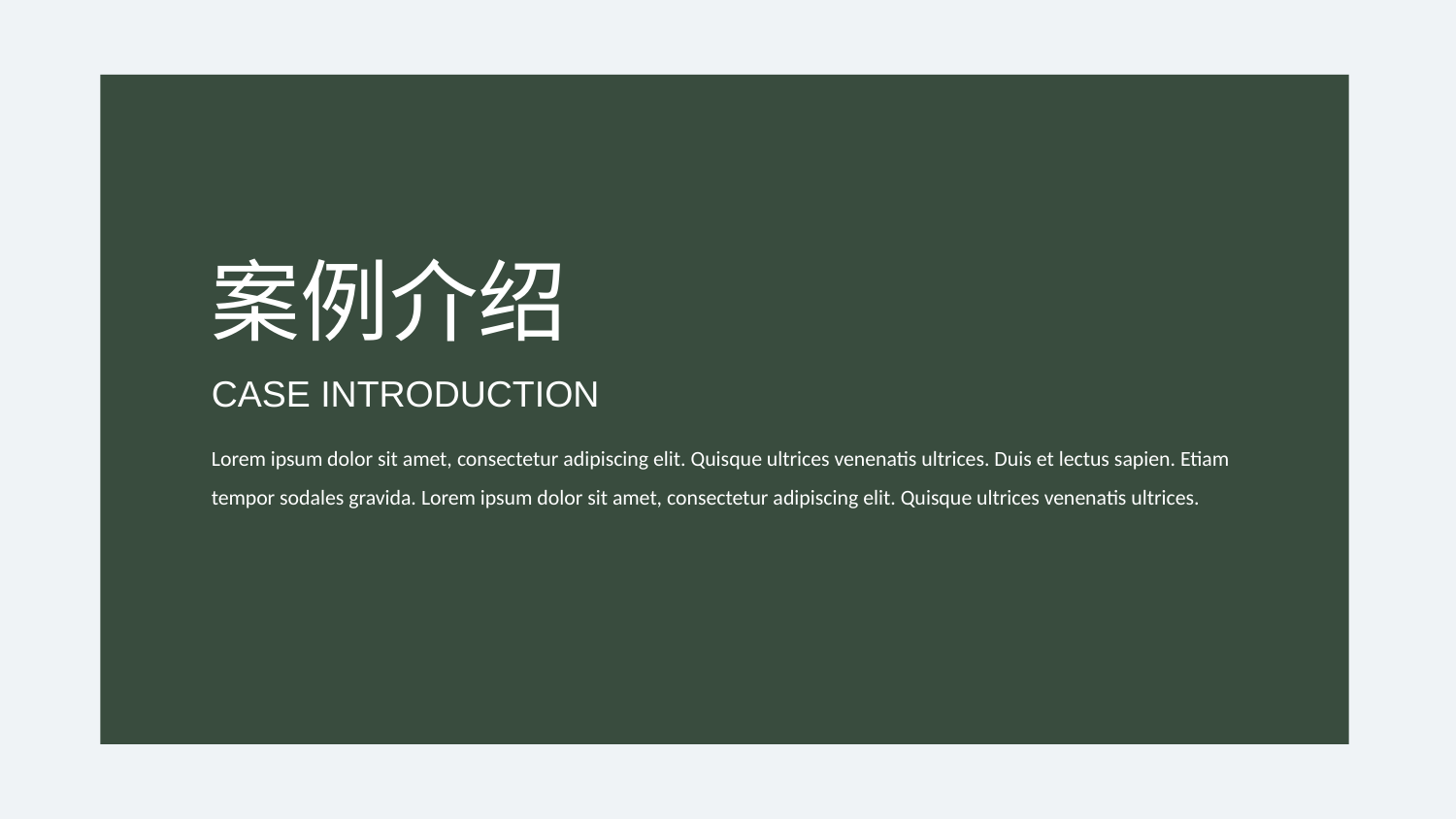

案例介绍
CASE INTRODUCTION
Lorem ipsum dolor sit amet, consectetur adipiscing elit. Quisque ultrices venenatis ultrices. Duis et lectus sapien. Etiam tempor sodales gravida. Lorem ipsum dolor sit amet, consectetur adipiscing elit. Quisque ultrices venenatis ultrices.